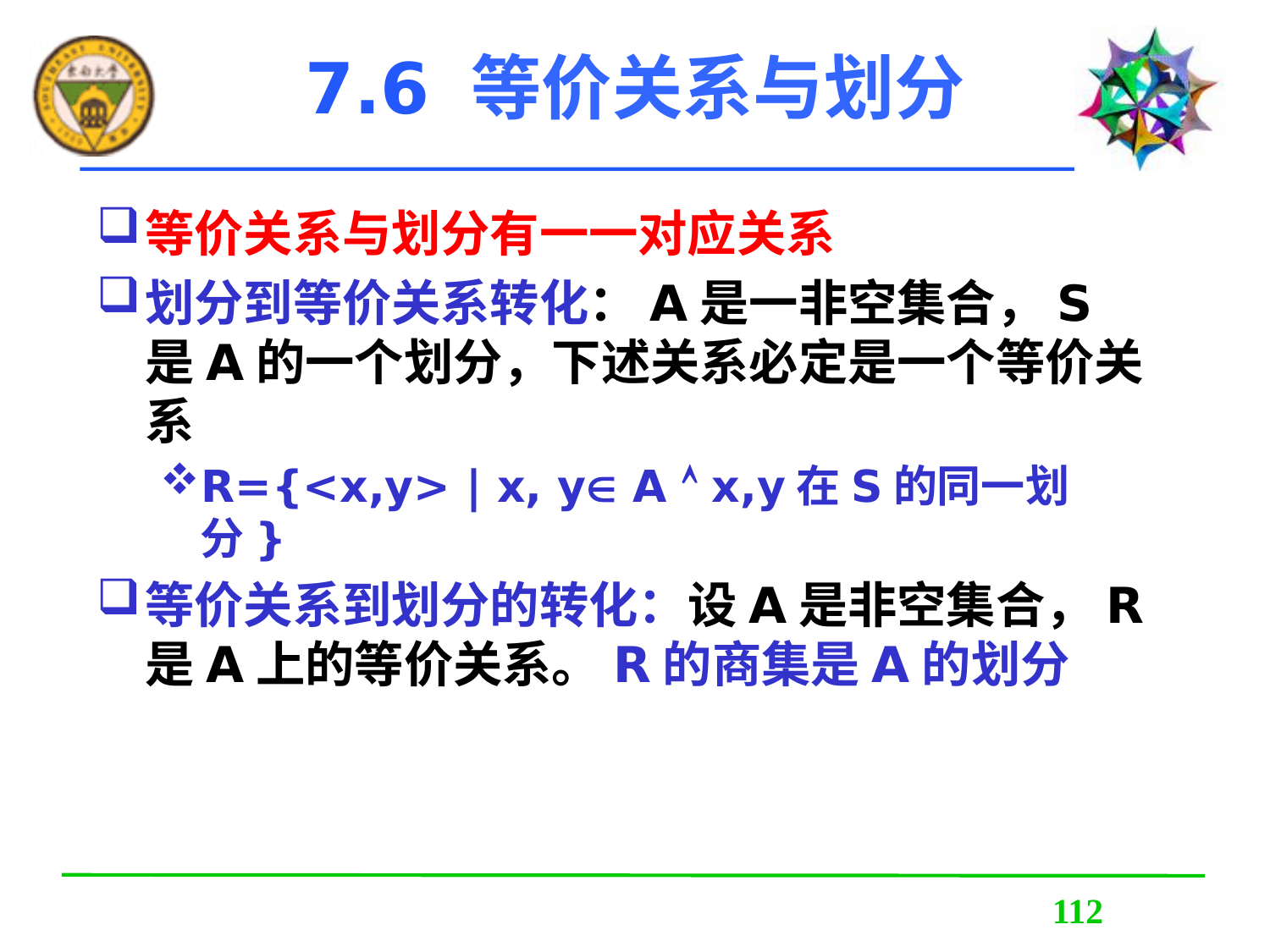

# 7.6 等价关系与划分
等价关系与划分有一一对应关系
划分到等价关系转化：A是一非空集合，S是A的一个划分，下述关系必定是一个等价关系
R={<x,y> | x, y∈ A ∧ x,y在S的同一划分}
等价关系到划分的转化：设A是非空集合，R是A上的等价关系。R的商集是A的划分